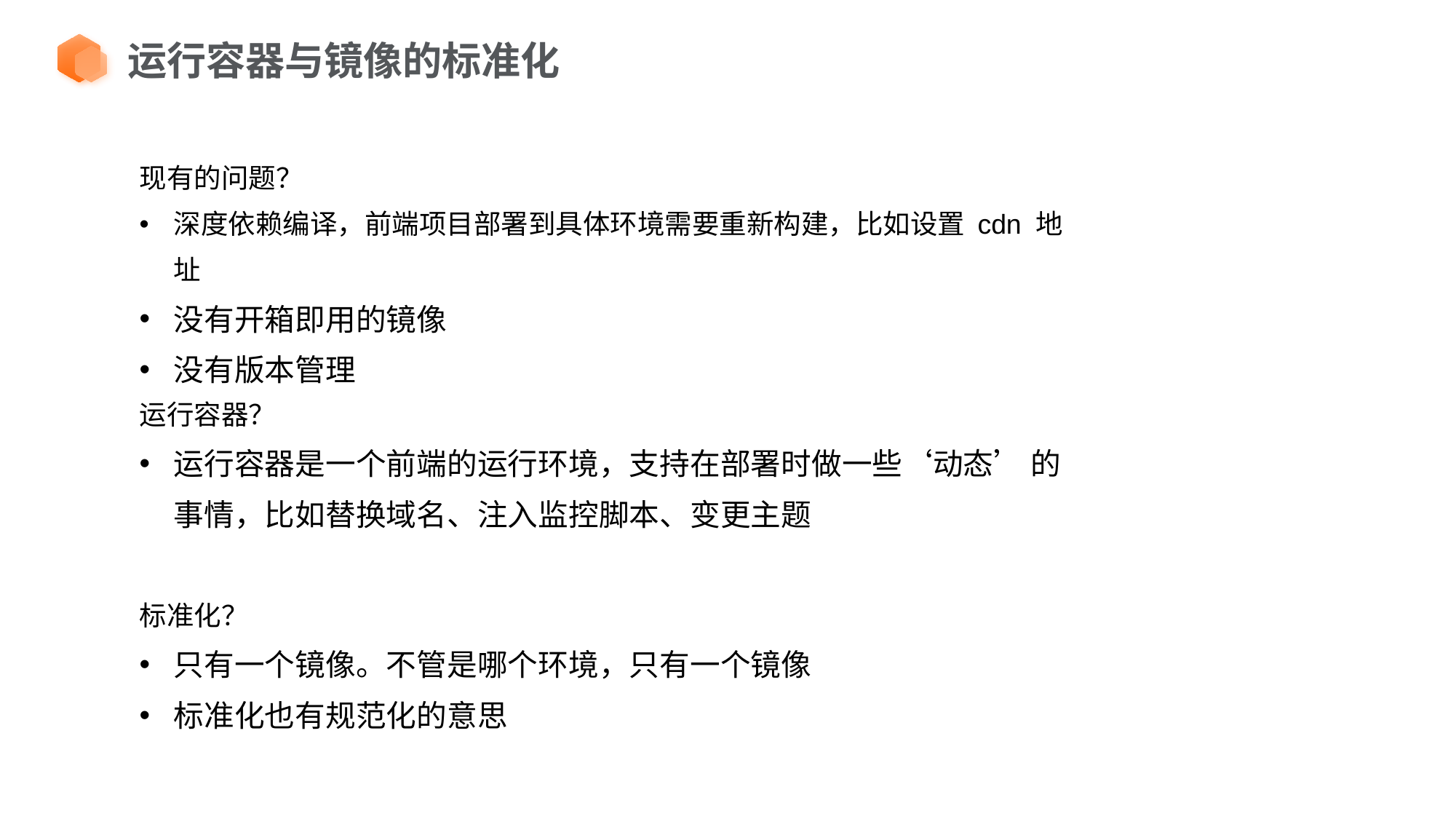

运行容器与镜像的标准化
现有的问题？
深度依赖编译，前端项目部署到具体环境需要重新构建，比如设置 cdn 地址
没有开箱即用的镜像
没有版本管理
运行容器？
运行容器是一个前端的运行环境，支持在部署时做一些‘动态’ 的事情，比如替换域名、注入监控脚本、变更主题
标准化？
只有一个镜像。不管是哪个环境，只有一个镜像
标准化也有规范化的意思